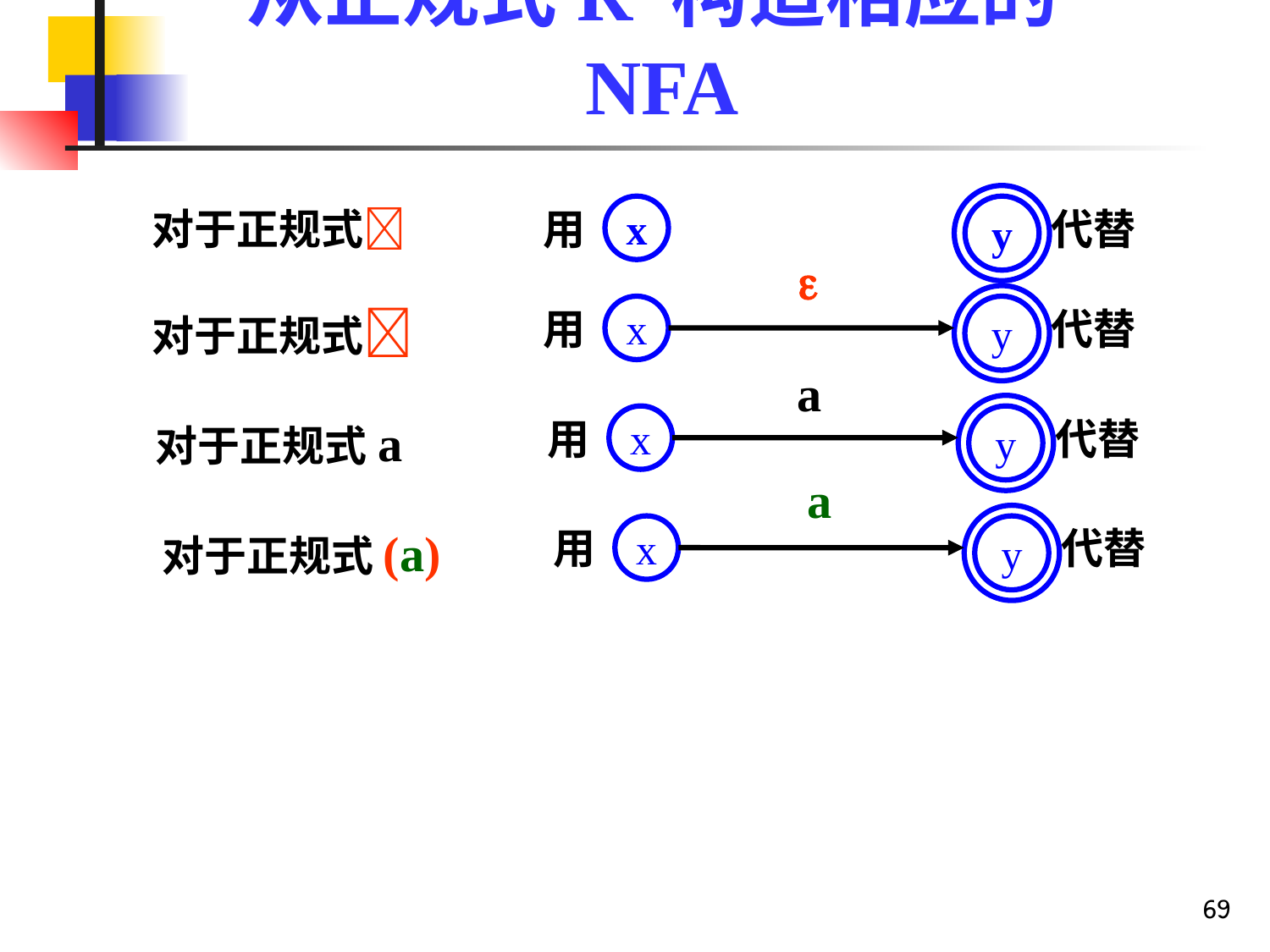

# 从正规式R 构造相应的NFA

对于正规式∅
用
x
y
代替
ε

对于正规式ε
用
x
y
代替

a

对于正规式a
用
x
y
代替

a

对于正规式(a)
用
x
y
代替

69